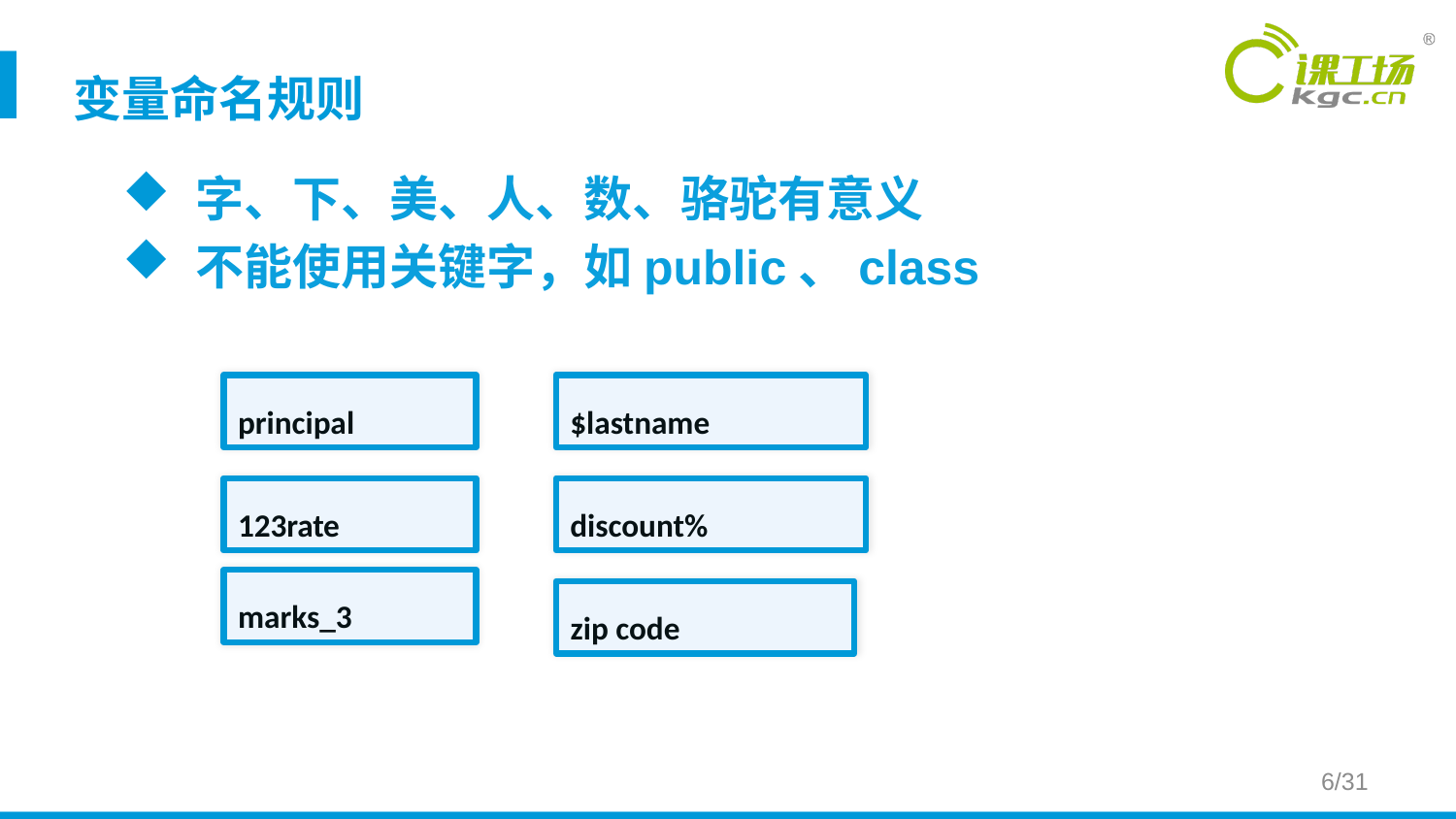

变量命名规则
字、下、美、人、数、骆驼有意义
不能使用关键字，如public、class
principal
$lastname
123rate
discount%
marks_3
zip code
6/31